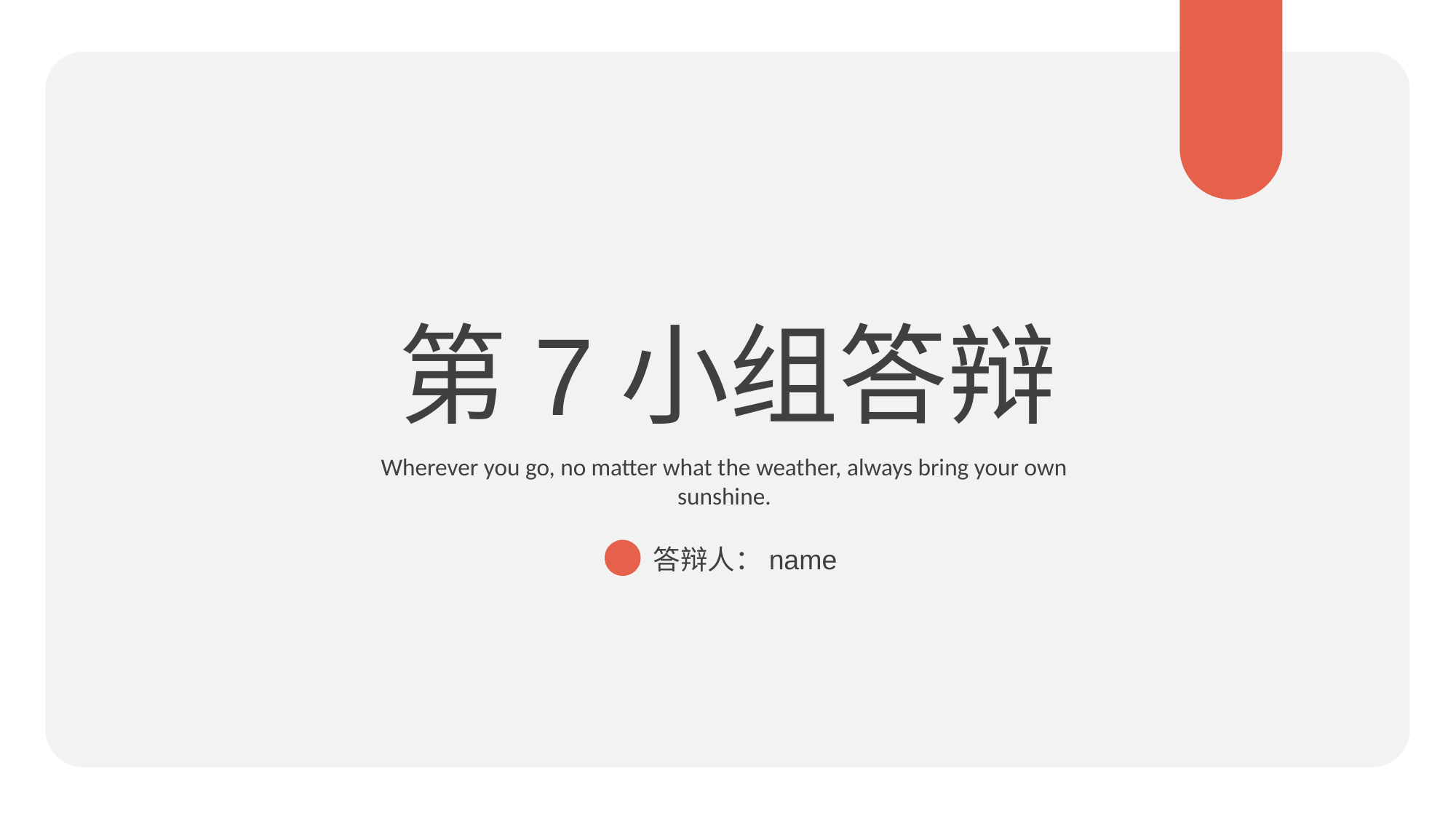

第7小组答辩
Wherever you go, no matter what the weather, always bring your own sunshine.
答辩人：name